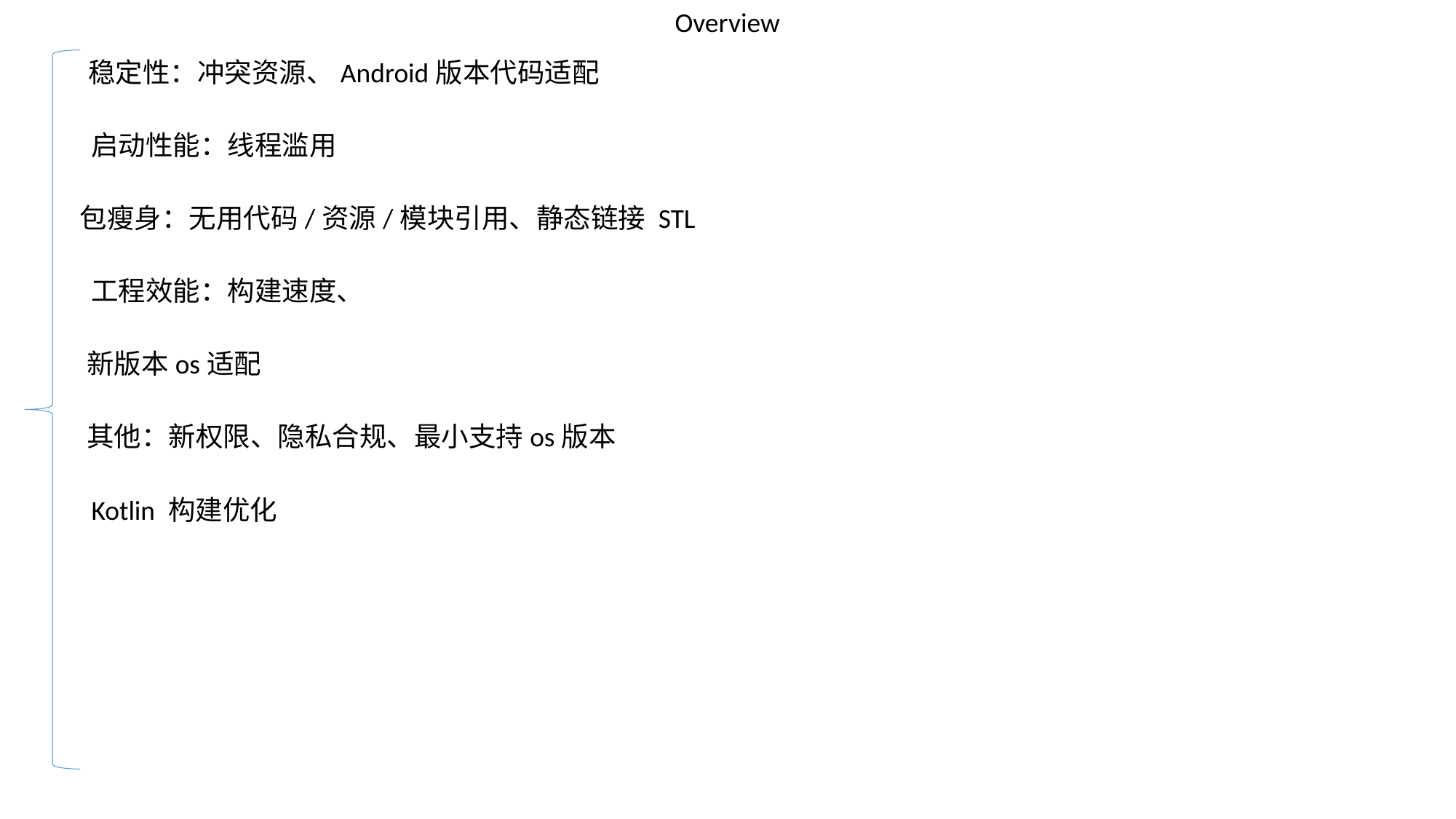

Overview

稳定性：冲突资源、Android版本代码适配
启动性能：线程滥用
包瘦身：无用代码/资源/模块引用、静态链接 STL
工程效能：构建速度、
新版本os适配
其他：新权限、隐私合规、最小支持os版本
Kotlin 构建优化